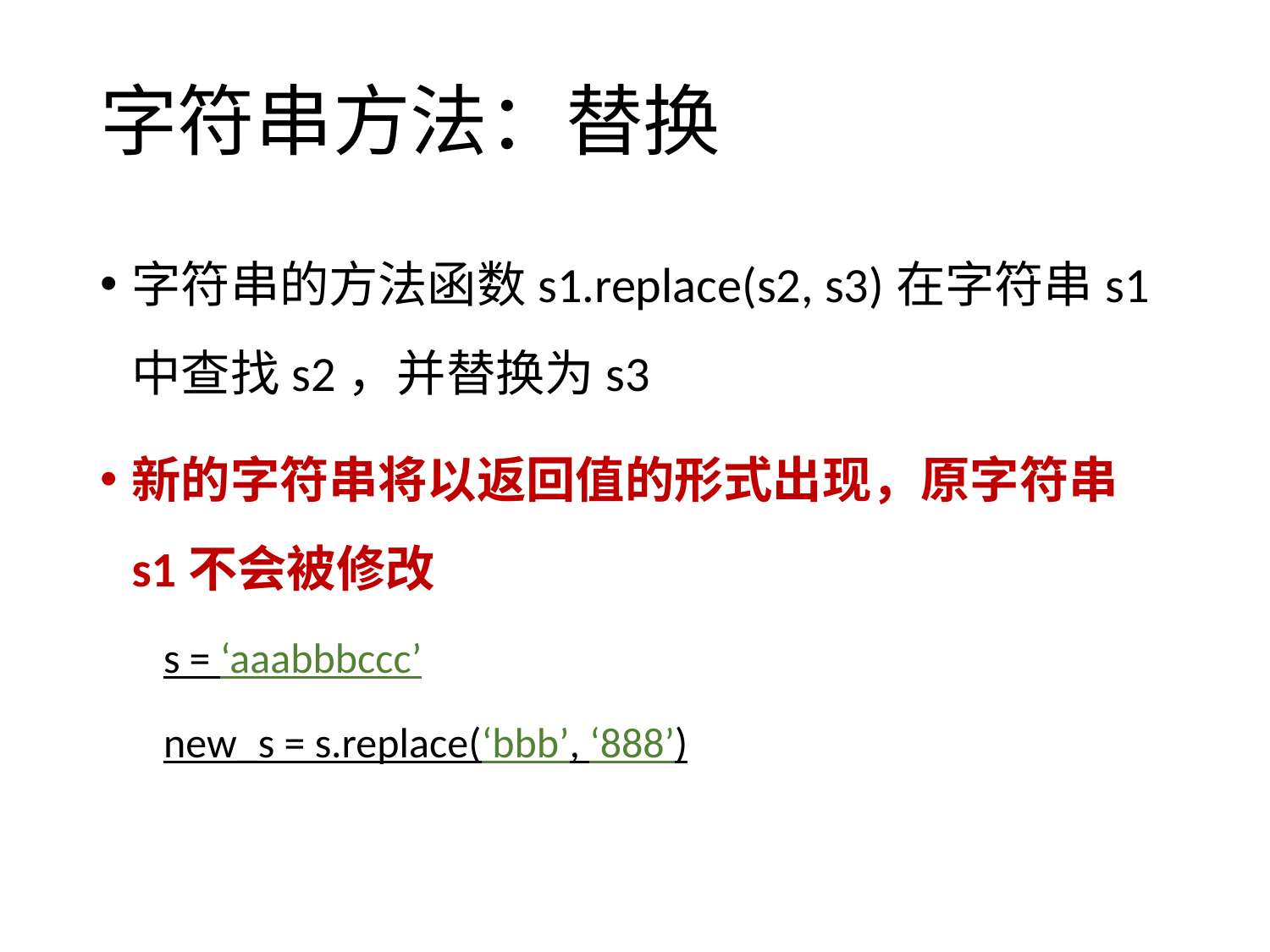

# 字符串方法：替换
字符串的方法函数s1.replace(s2, s3)在字符串s1中查找s2，并替换为s3
新的字符串将以返回值的形式出现，原字符串s1不会被修改
s = ‘aaabbbccc’
new_s = s.replace(‘bbb’, ‘888’)